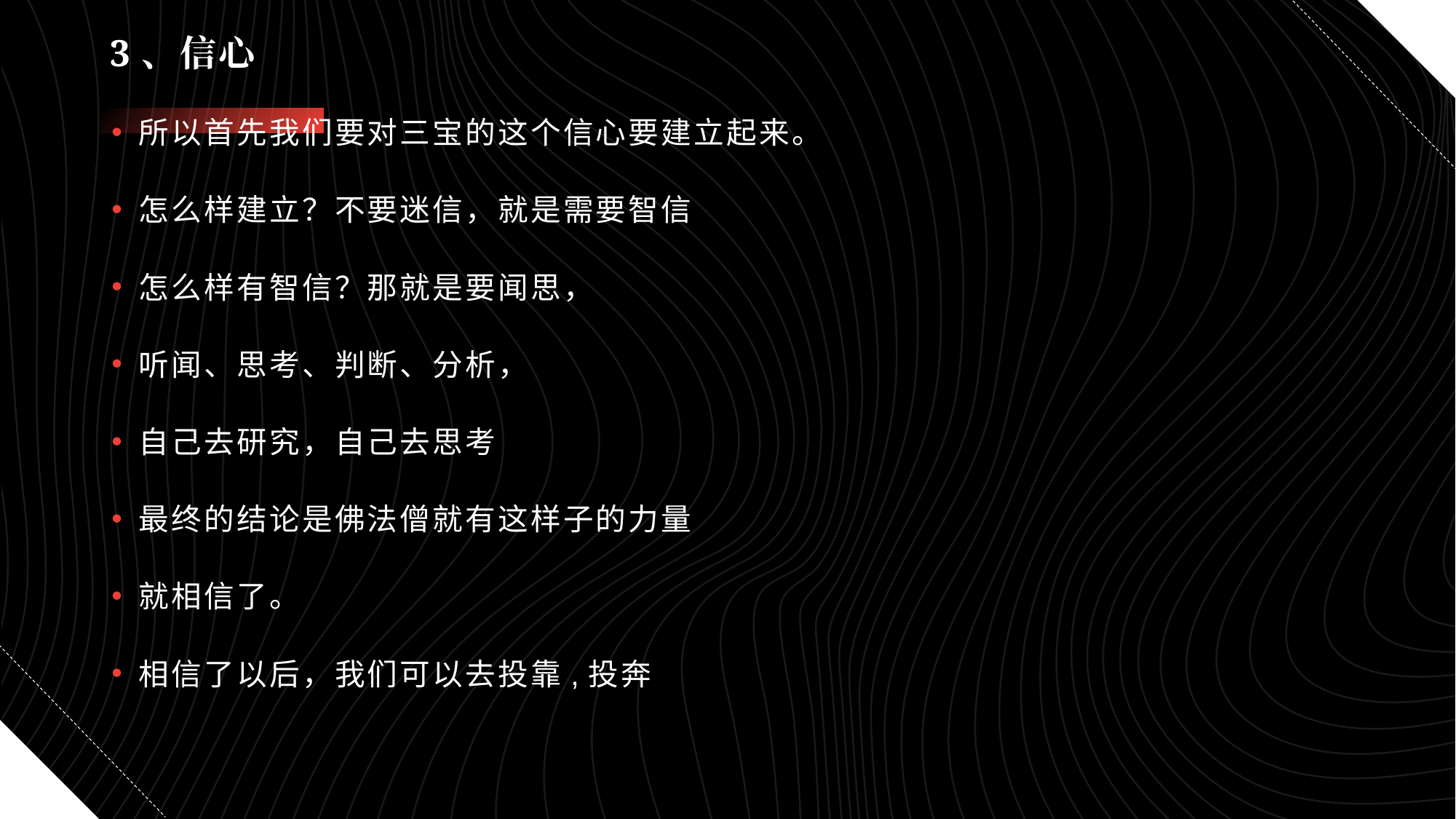

# 3、信心
所以首先我们要对三宝的这个信心要建立起来。
怎么样建立？不要迷信，就是需要智信
怎么样有智信？那就是要闻思，
听闻、思考、判断、分析，
自己去研究，自己去思考
最终的结论是佛法僧就有这样子的力量
就相信了。
相信了以后，我们可以去投靠,投奔